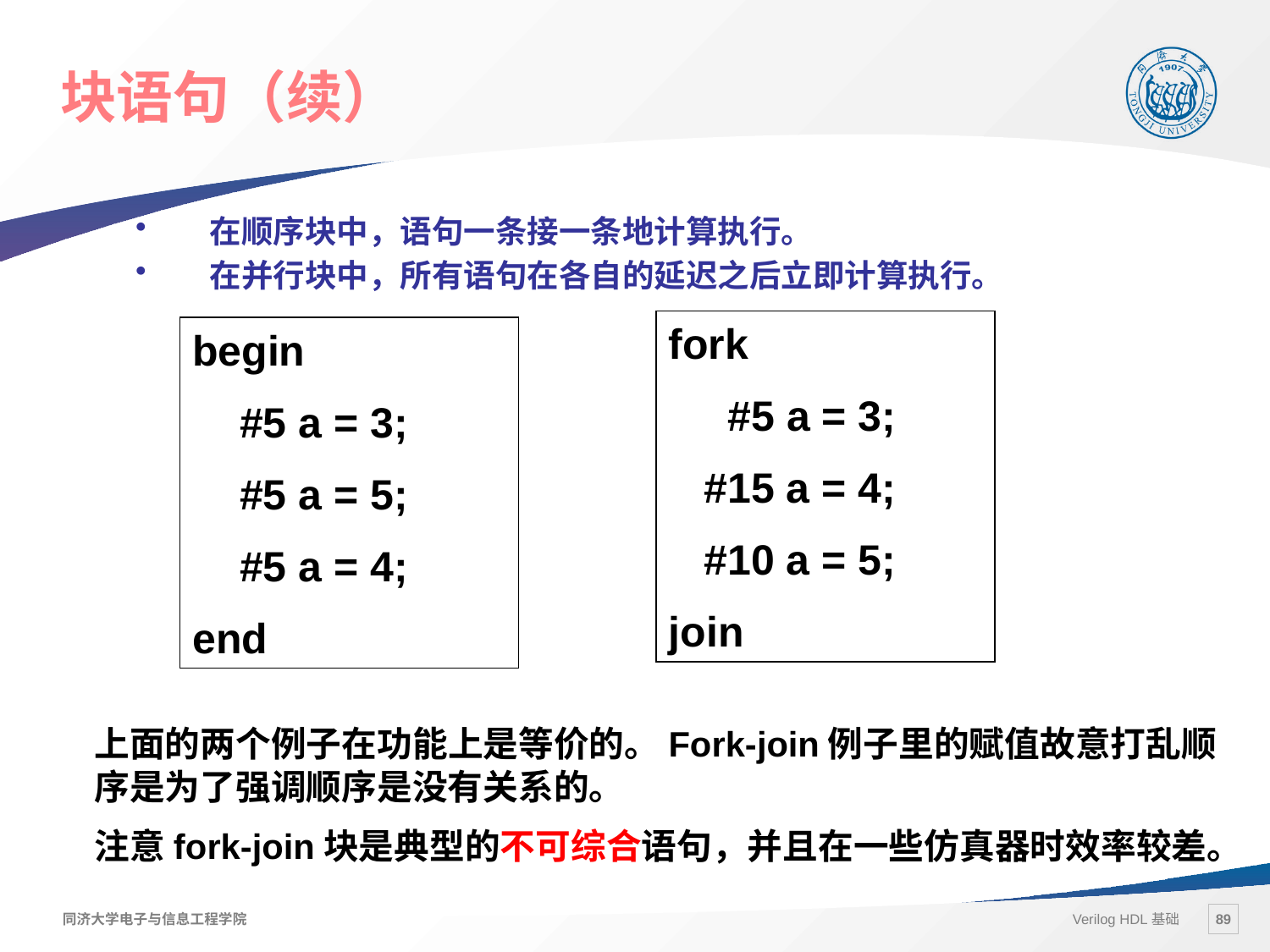

# 块语句（续）
在顺序块中，语句一条接一条地计算执行。
在并行块中，所有语句在各自的延迟之后立即计算执行。
fork
     #5 a = 3;
   #15 a = 4;
   #10 a = 5;
join
begin
    #5 a = 3;
    #5 a = 5;
    #5 a = 4;
end
上面的两个例子在功能上是等价的。Fork-join例子里的赋值故意打乱顺序是为了强调顺序是没有关系的。
注意fork-join块是典型的不可综合语句，并且在一些仿真器时效率较差。